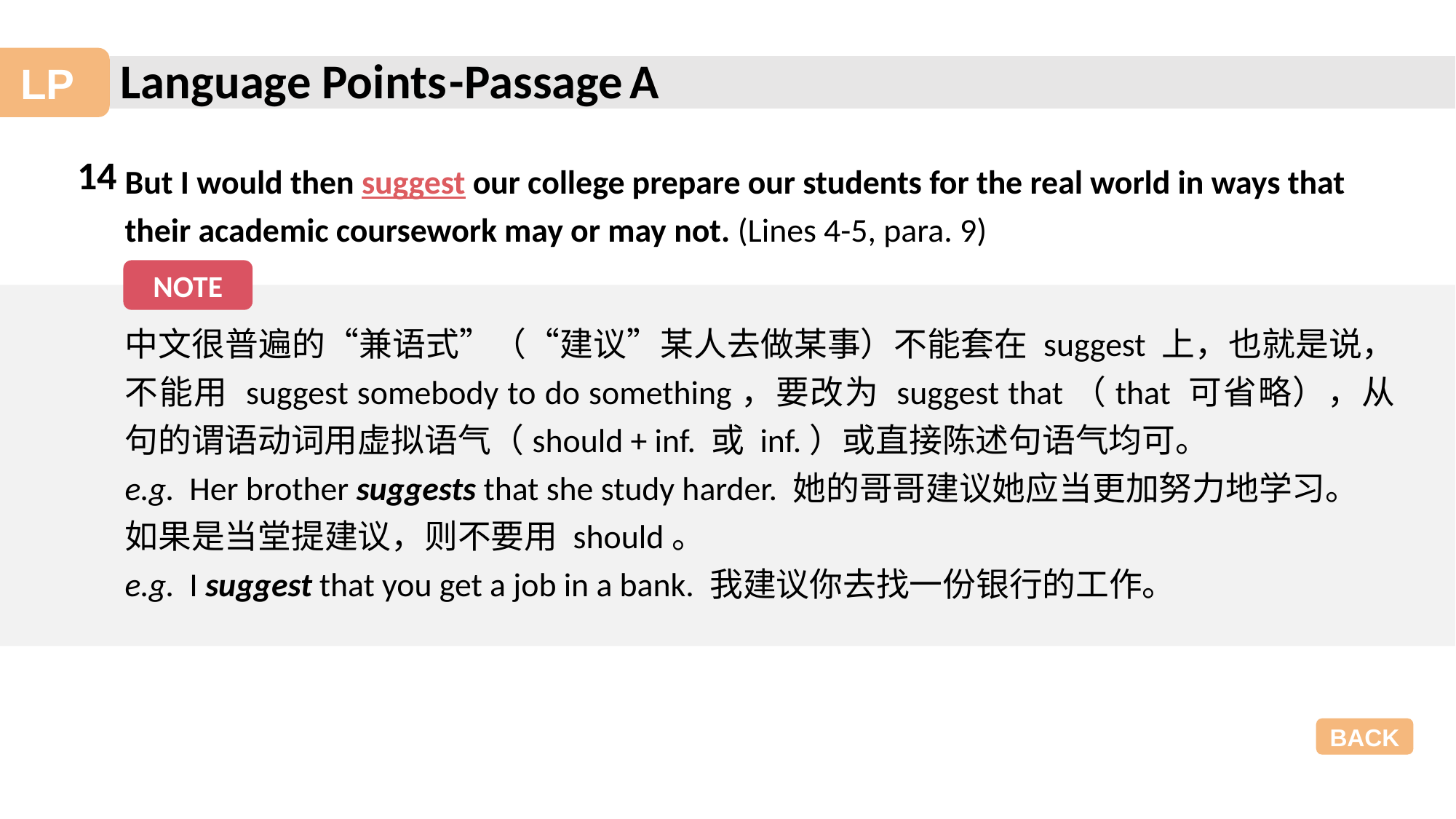

-Passage A
14
But I would then suggest our college prepare our students for the real world in ways that
their academic coursework may or may not. (Lines 4-5, para. 9)
NOTE

中文很普遍的“兼语式”（“建议”某人去做某事）不能套在 suggest 上，也就是说，不能用 suggest somebody to do something，要改为 suggest that（that 可省略），从句的谓语动词用虚拟语气（should + inf. 或 inf.）或直接陈述句语气均可。
e.g.  Her brother suggests that she study harder. 她的哥哥建议她应当更加努力地学习。
如果是当堂提建议，则不要用 should。
e.g.  I suggest that you get a job in a bank. 我建议你去找一份银行的工作。
BACK